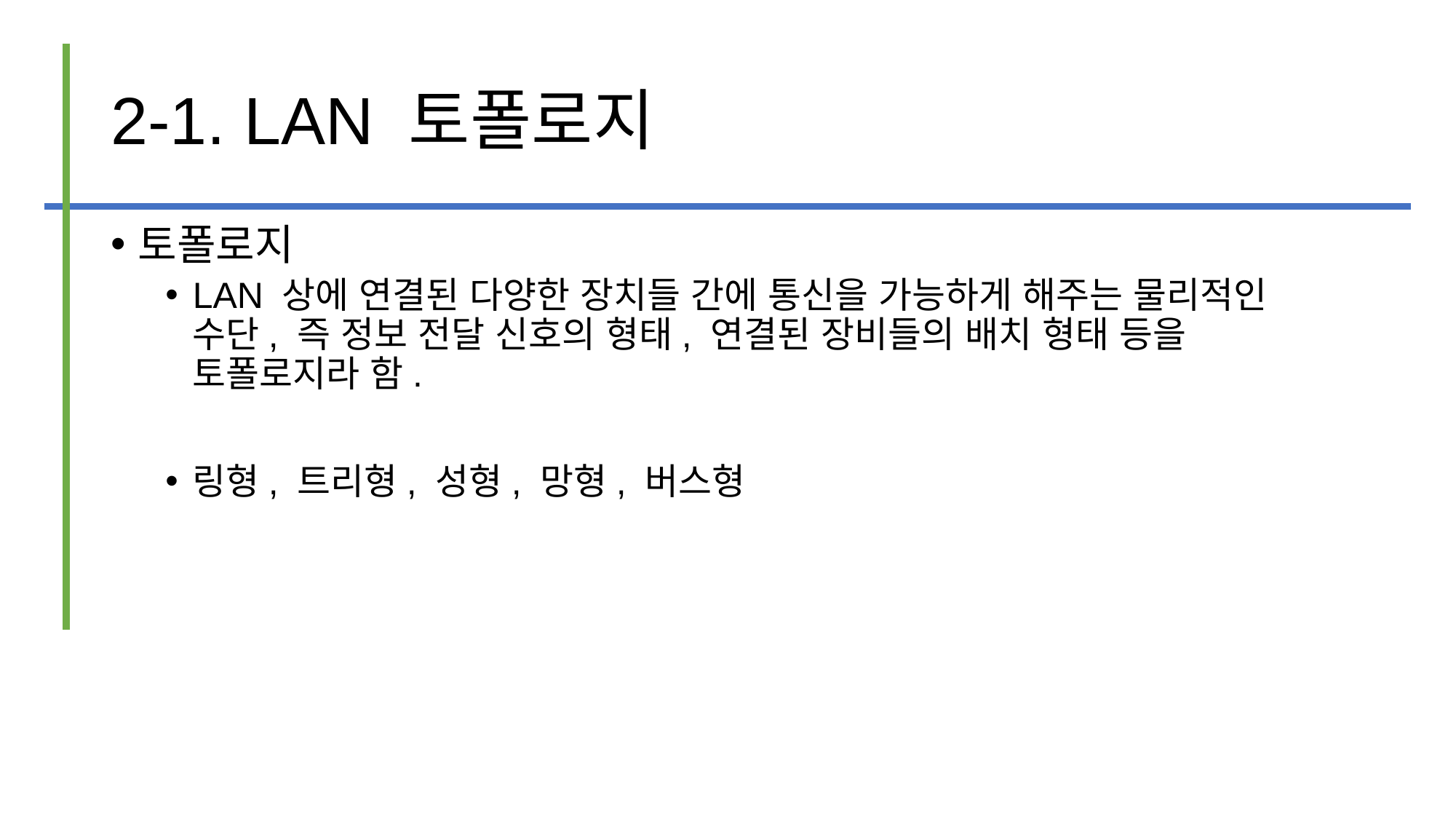

# 2-1. LAN 토폴로지
토폴로지
LAN 상에 연결된 다양한 장치들 간에 통신을 가능하게 해주는 물리적인 수단, 즉 정보 전달 신호의 형태, 연결된 장비들의 배치 형태 등을 토폴로지라 함.

링형, 트리형, 성형, 망형, 버스형